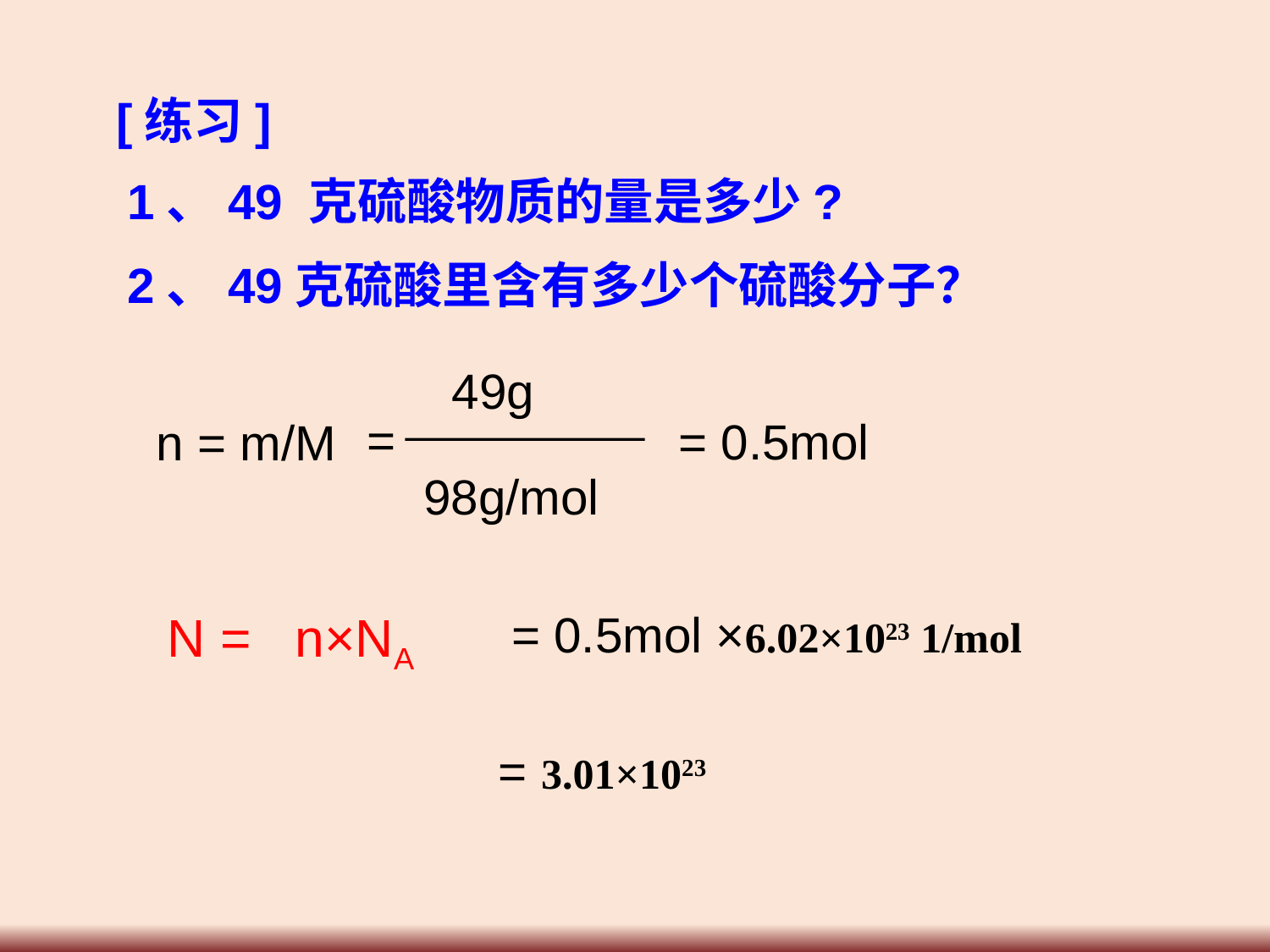

[练习]
1、49 克硫酸物质的量是多少?
2、49克硫酸里含有多少个硫酸分子？
49g
=

98g/mol
= 0.5mol
n = m/M
N =   n×NA
= 0.5mol ×6.02×1023 1/mol
= 3.01×1023